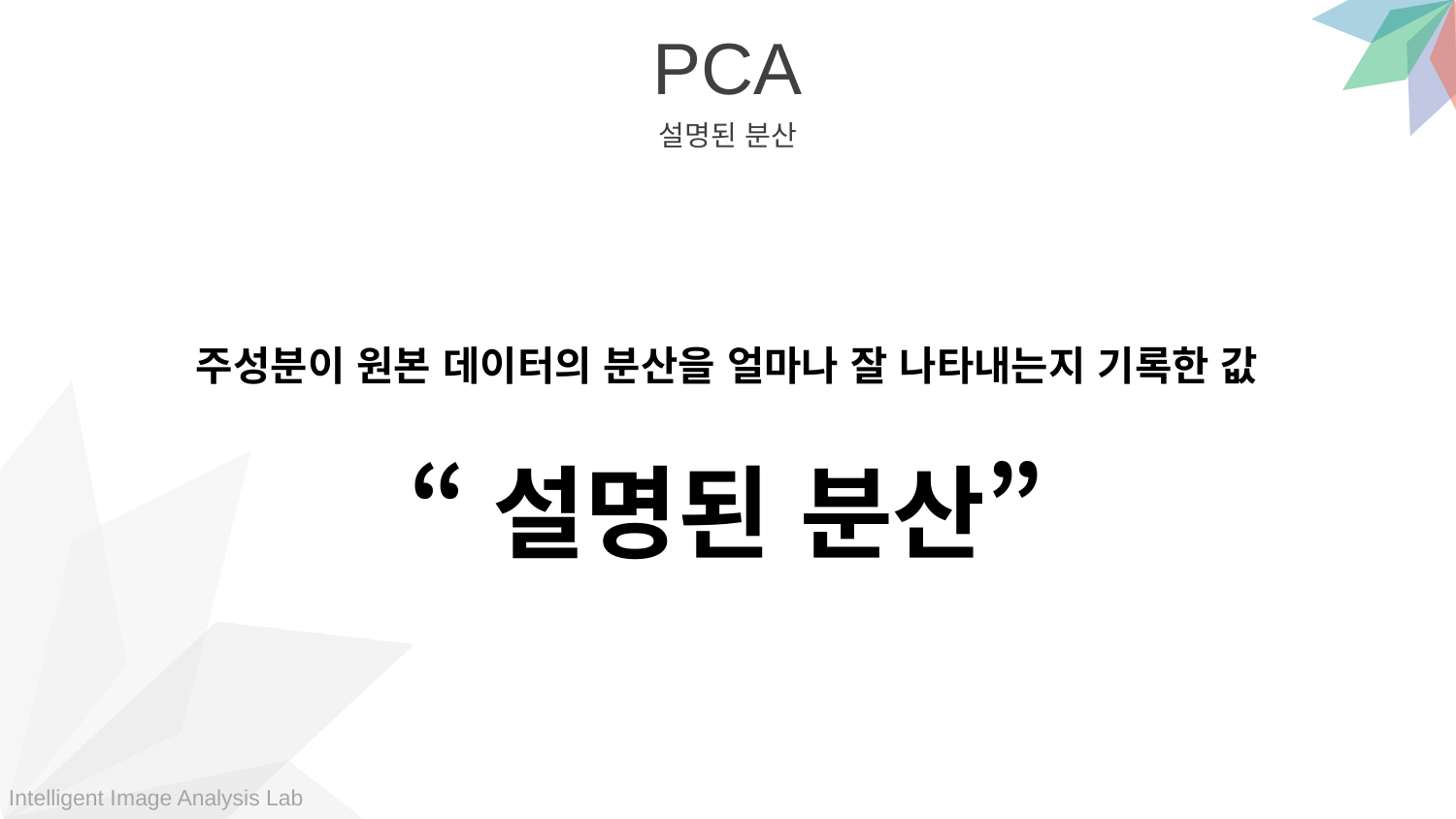

PCA
설명된 분산
주성분이 원본 데이터의 분산을 얼마나 잘 나타내는지 기록한 값
“설명된 분산”